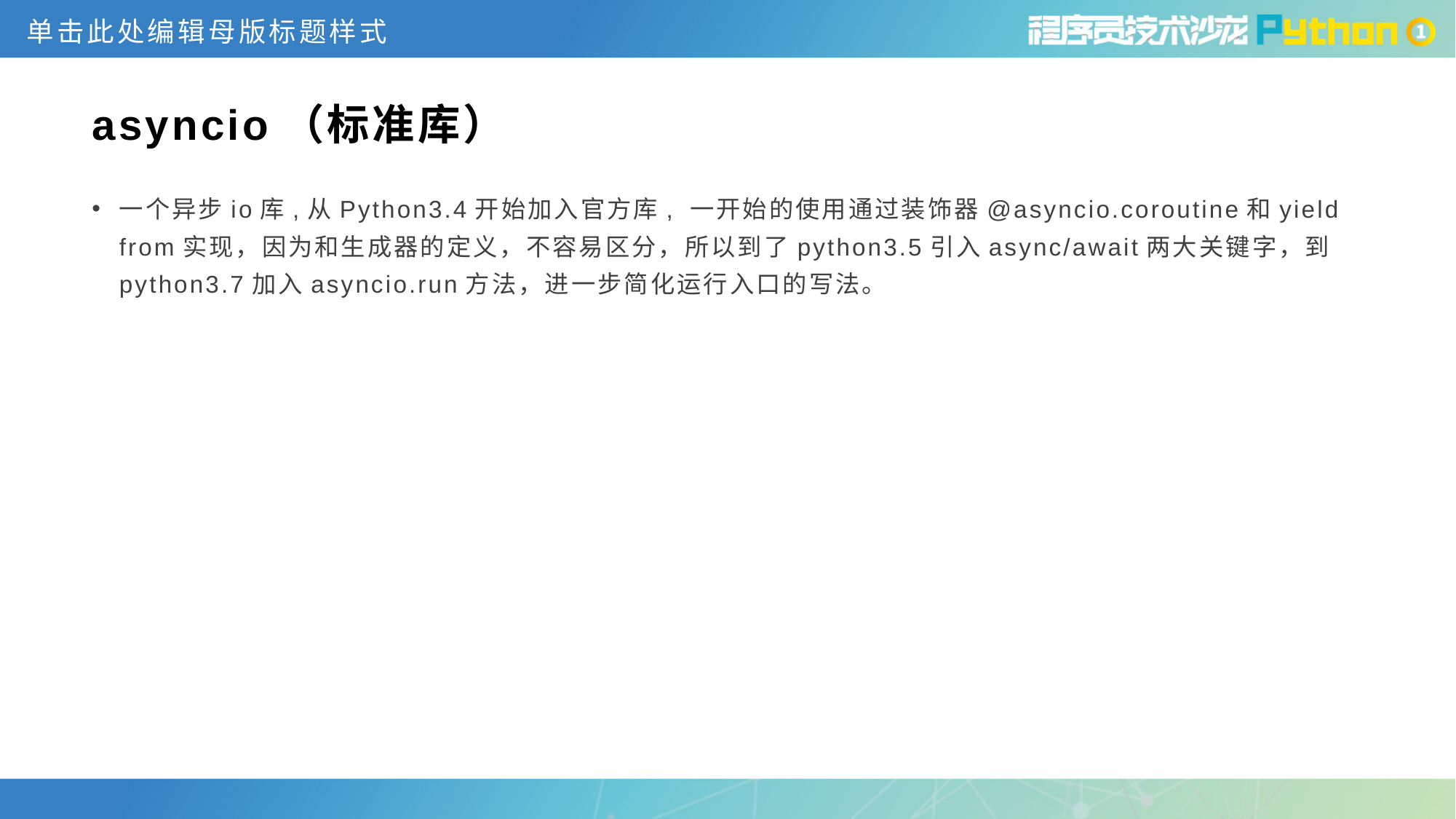

# asyncio（标准库）
一个异步io库,从Python3.4开始加入官方库, 一开始的使用通过装饰器@asyncio.coroutine和yield from实现，因为和生成器的定义，不容易区分，所以到了python3.5引入async/await两大关键字，到python3.7加入asyncio.run方法，进一步简化运行入口的写法。